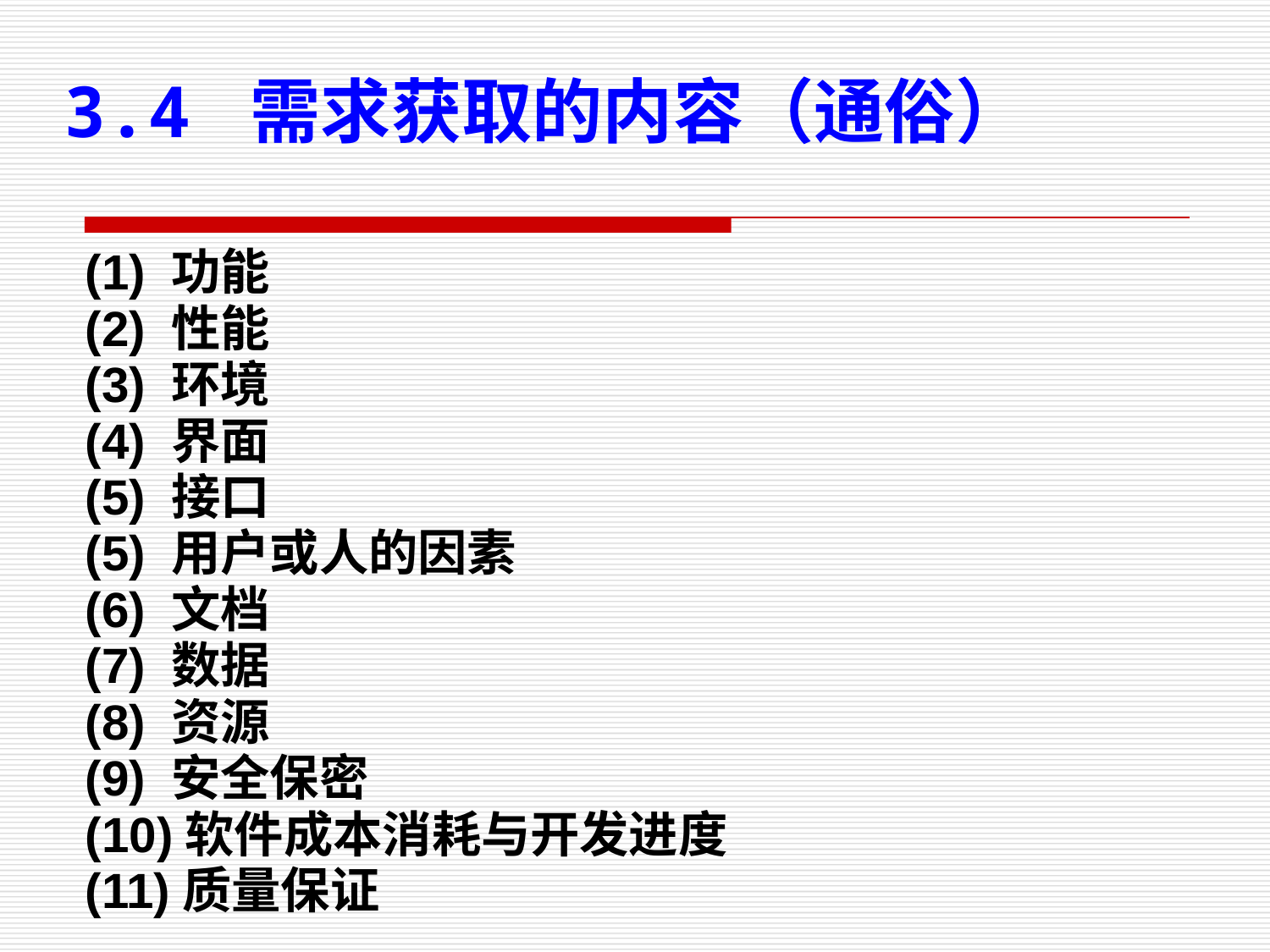

3.4 需求获取的内容（通俗）
(1) 功能
(2) 性能
(3) 环境
(4) 界面
(5) 接口
(5) 用户或人的因素
(6) 文档
(7) 数据
(8) 资源
(9) 安全保密
(10)软件成本消耗与开发进度
(11)质量保证